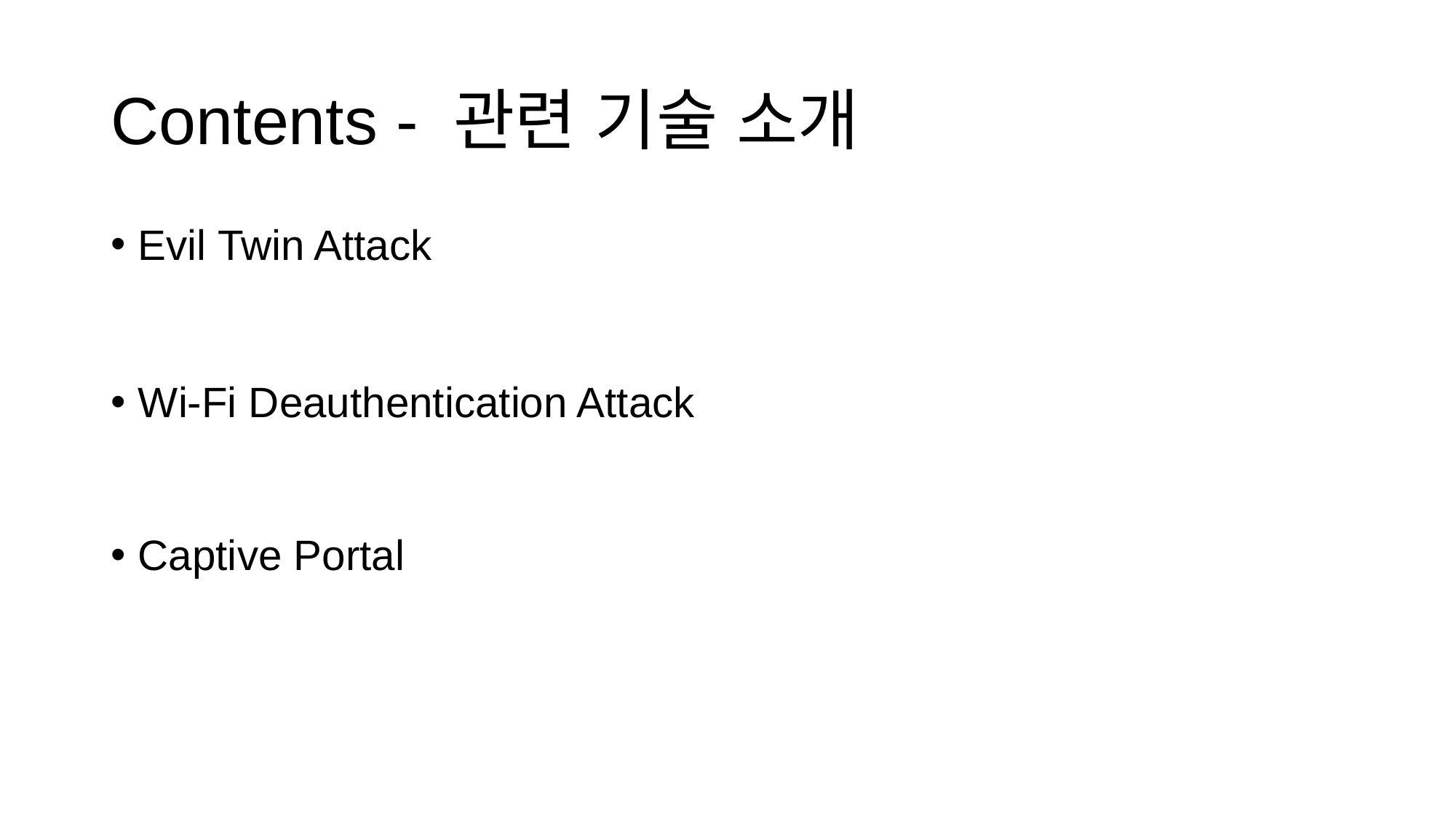

# Contents - 관련 기술 소개
Evil Twin Attack
Wi-Fi Deauthentication Attack
Captive Portal